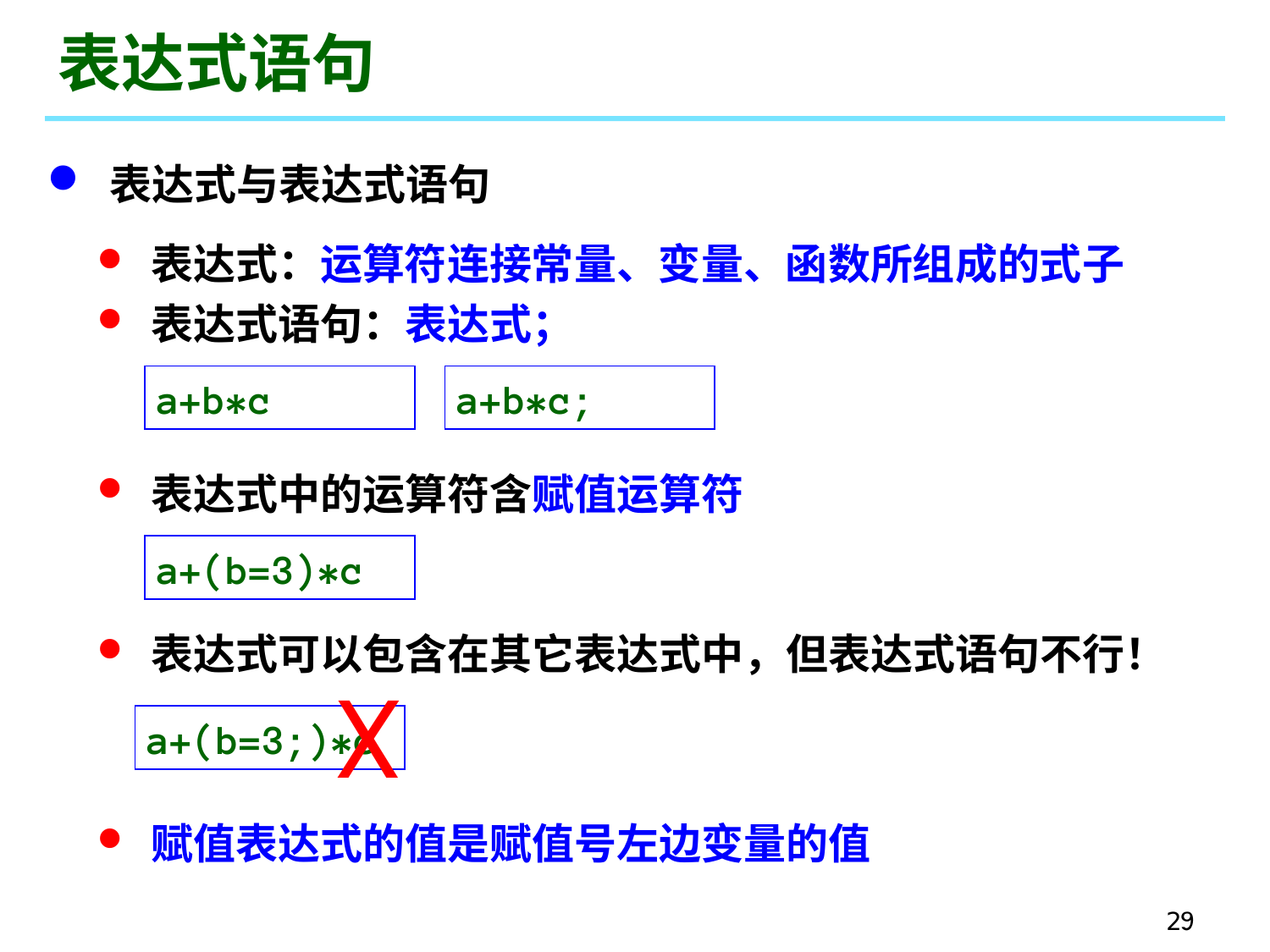

# 表达式语句
 表达式与表达式语句
 表达式：运算符连接常量、变量、函数所组成的式子
 表达式语句：表达式；
a+b*c
a+b*c;
 表达式中的运算符含赋值运算符
a+(b=3)*c
 表达式可以包含在其它表达式中，但表达式语句不行！
X
a+(b=3;)*c
 赋值表达式的值是赋值号左边变量的值
29